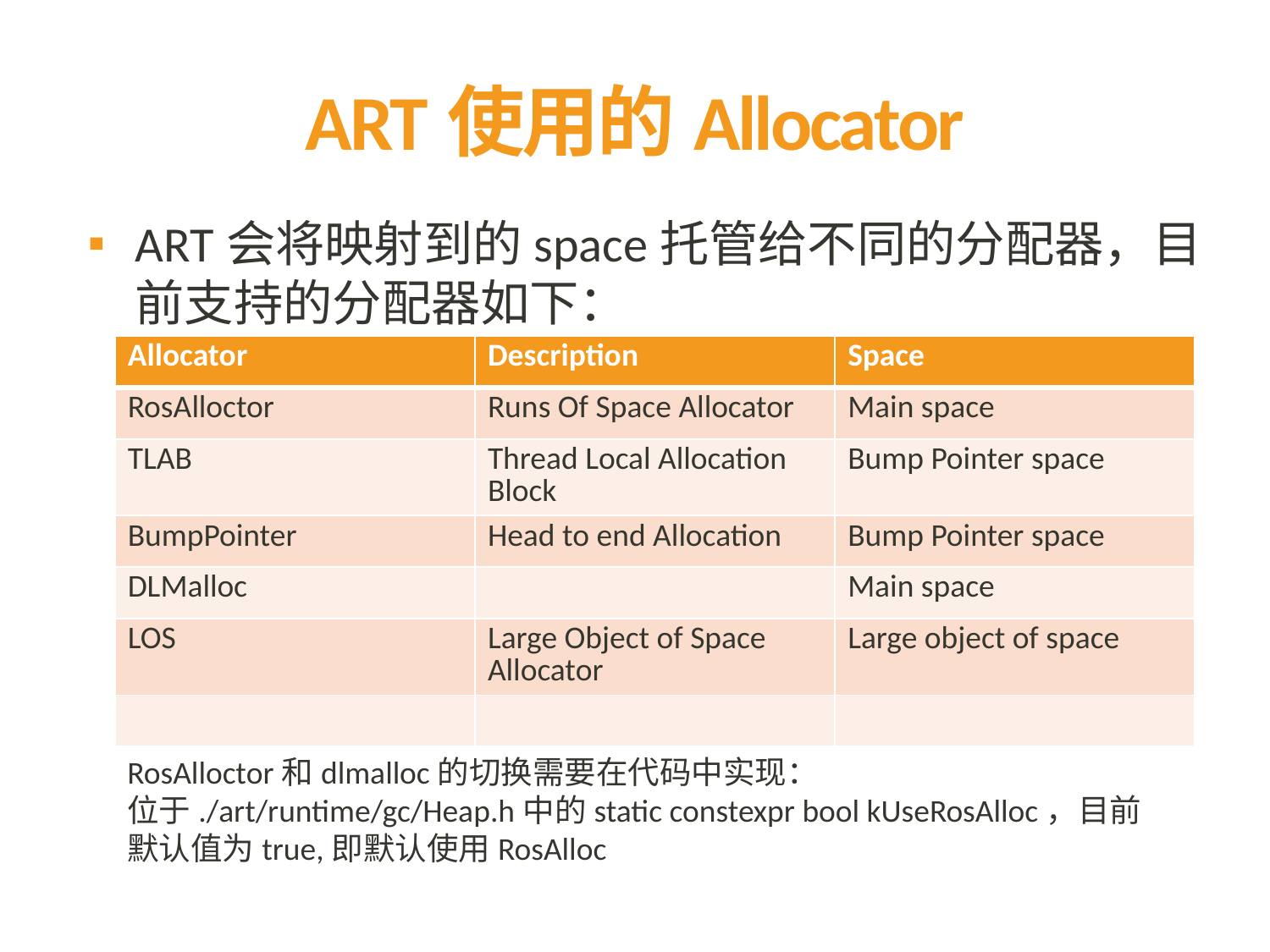

# ART使用的Allocator
ART会将映射到的space托管给不同的分配器，目前支持的分配器如下：
| Allocator | Description | Space |
| --- | --- | --- |
| RosAlloctor | Runs Of Space Allocator | Main space |
| TLAB | Thread Local Allocation Block | Bump Pointer space |
| BumpPointer | Head to end Allocation | Bump Pointer space |
| DLMalloc |  | Main space |
| LOS | Large Object of Space Allocator | Large object of space |
|  |  |  |
RosAlloctor和dlmalloc的切换需要在代码中实现：
位于./art/runtime/gc/Heap.h中的static constexpr bool kUseRosAlloc，目前默认值为true,即默认使用RosAlloc